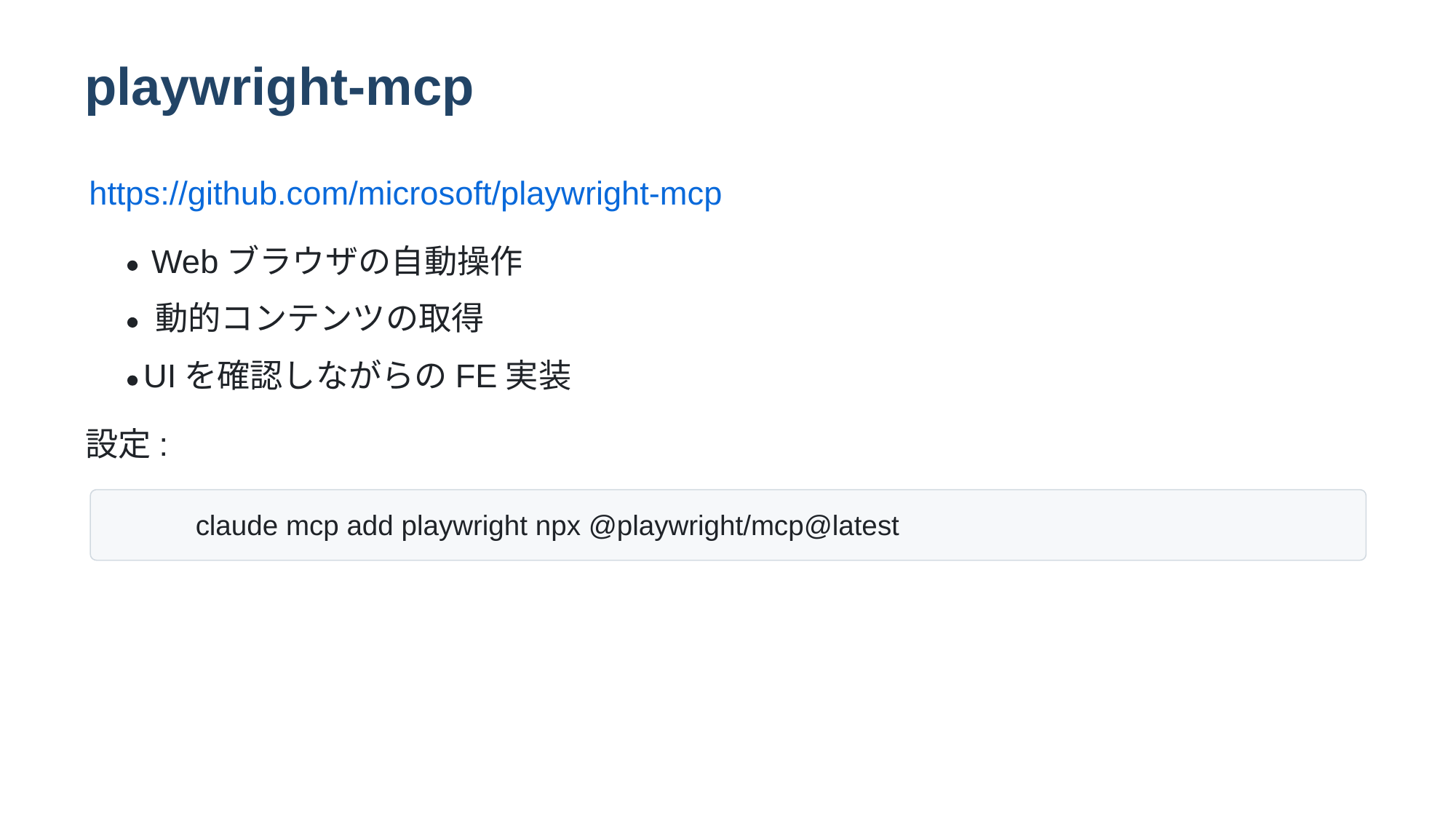

playwright-mcp
https://github.com/microsoft/playwright-mcp
Webブラウザの⾃動操作

動的コンテンツの取得

UIを確認しながらのFE実装

設定:

claude mcp add playwright npx @playwright/mcp@latest